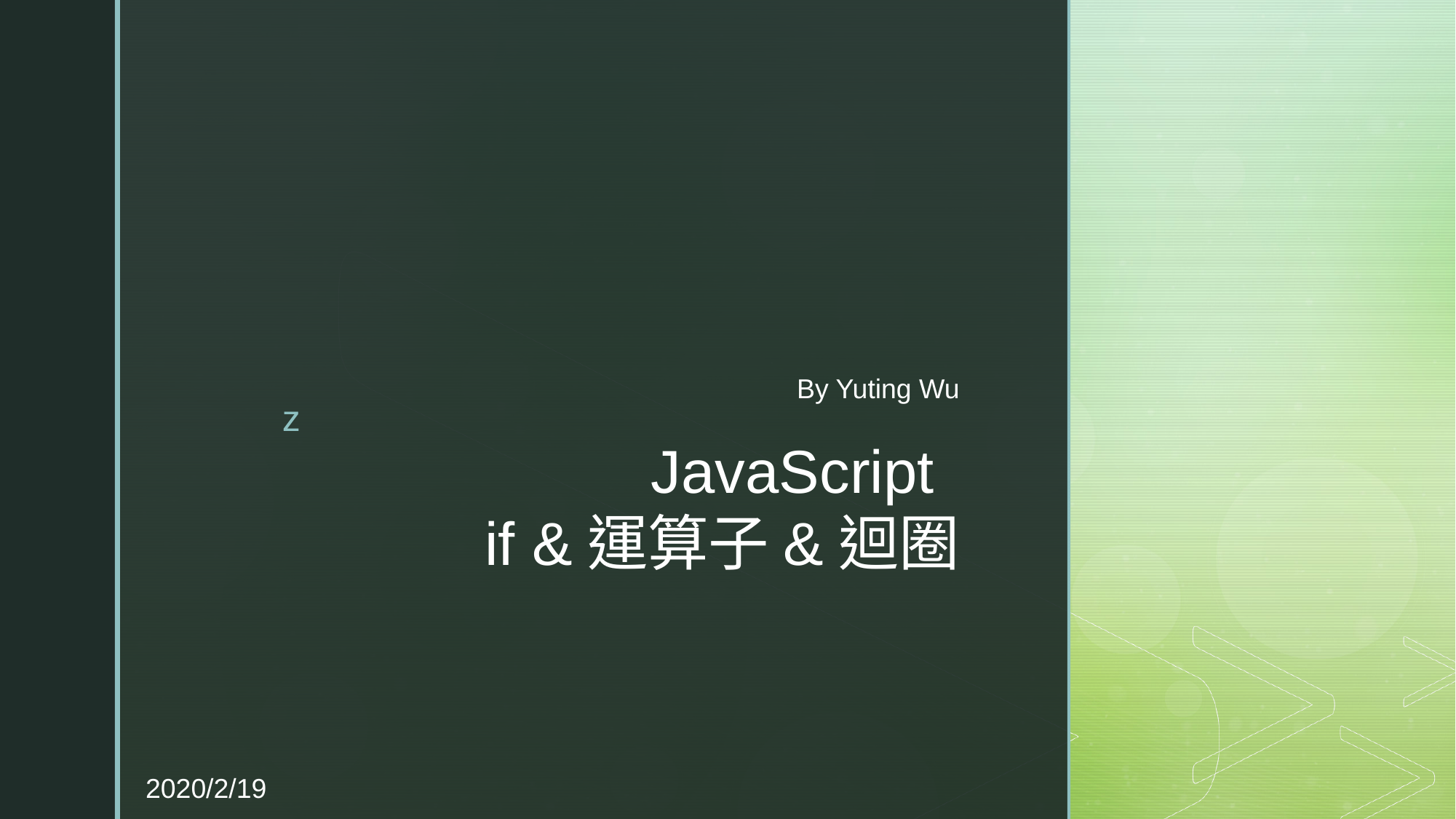

By Yuting Wu
# JavaScript if &運算子&迴圈
2020/2/19